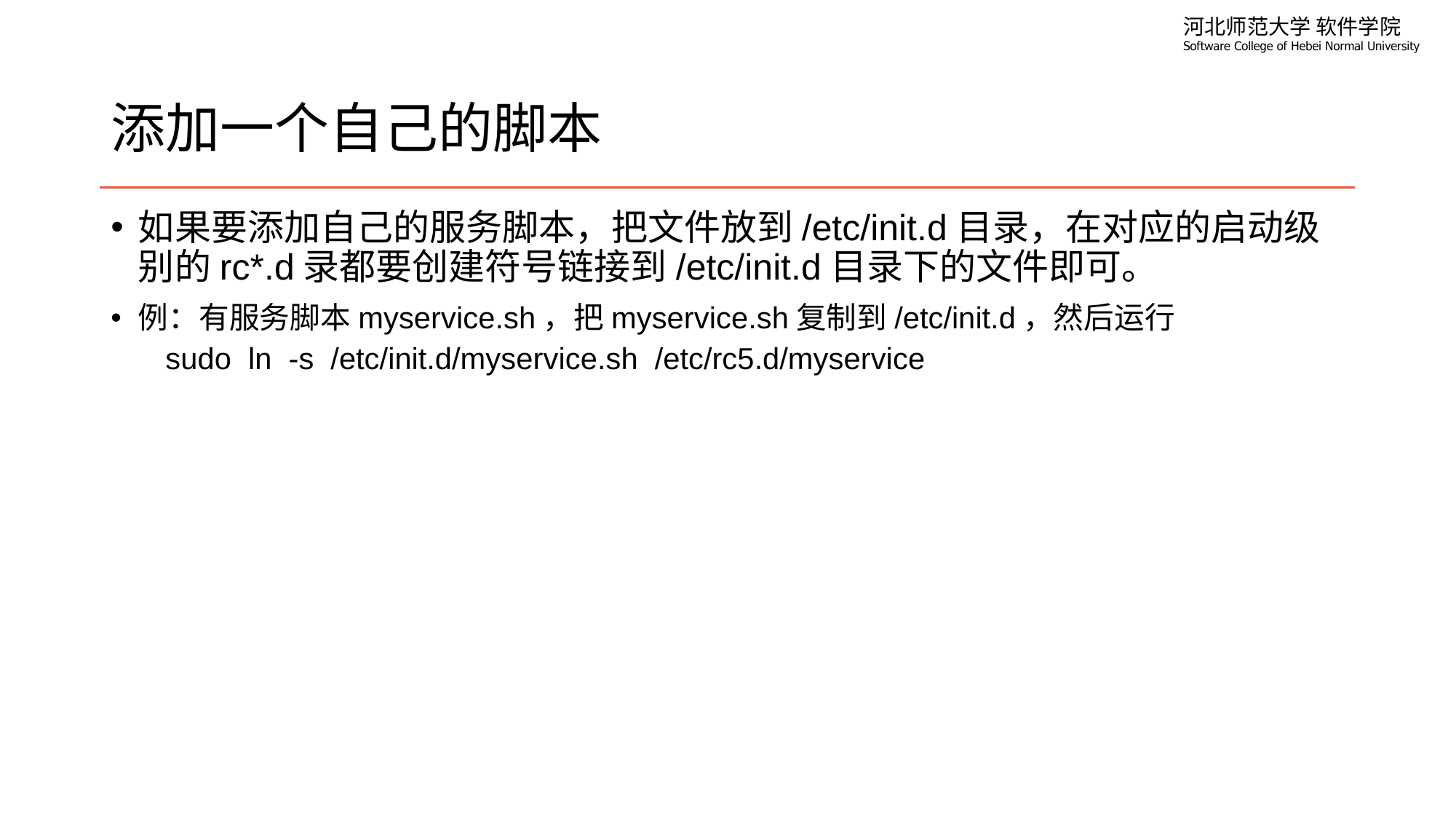

# 添加一个自己的脚本
如果要添加自己的服务脚本，把文件放到/etc/init.d目录，在对应的启动级别的rc*.d录都要创建符号链接到/etc/init.d目录下的文件即可。
例：有服务脚本myservice.sh，把myservice.sh复制到/etc/init.d，然后运行
sudo  ln  -s  /etc/init.d/myservice.sh  /etc/rc5.d/myservice